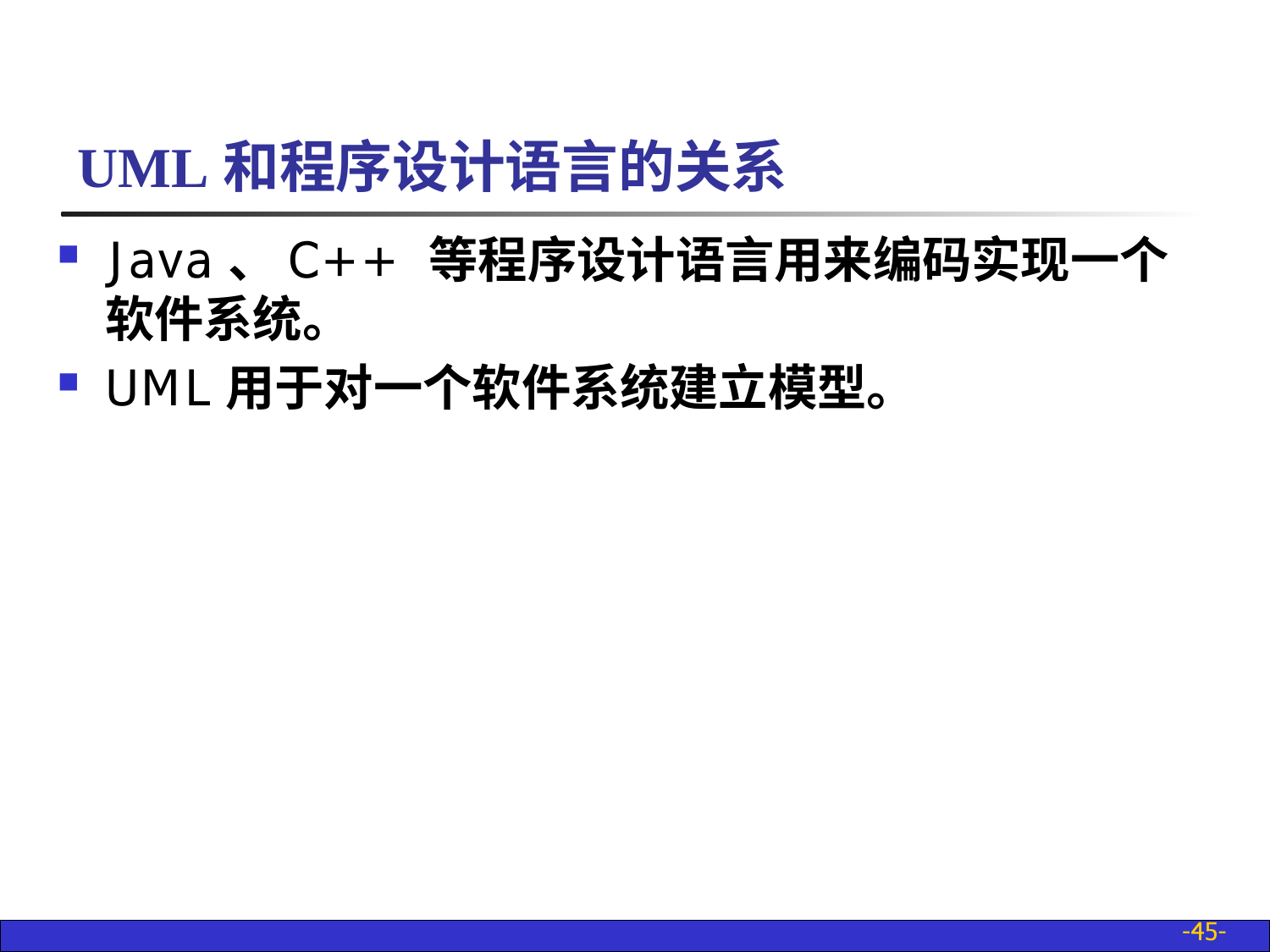

UML和程序设计语言的关系
Java、C++ 等程序设计语言用来编码实现一个软件系统。
UML用于对一个软件系统建立模型。
-45-